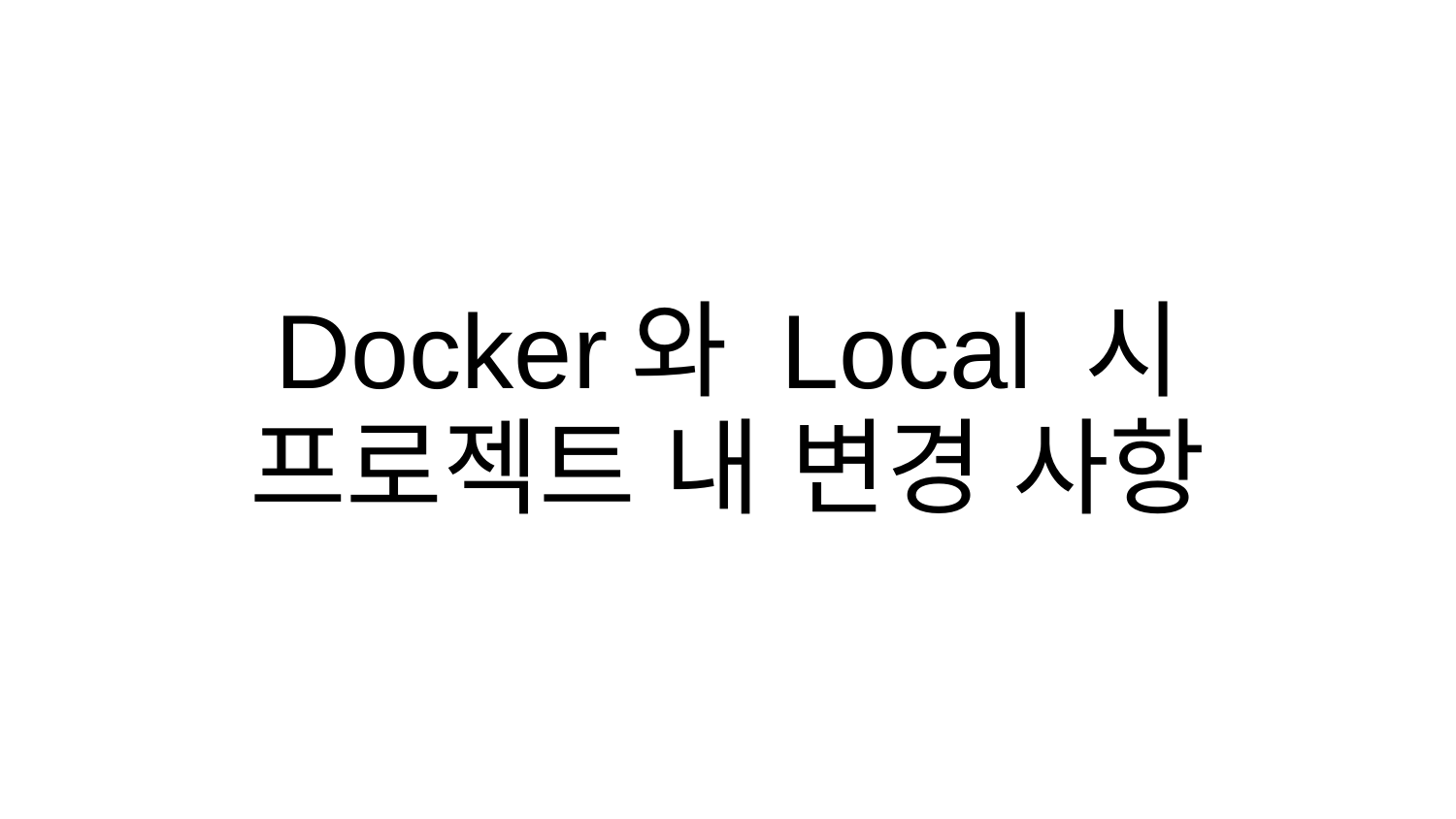

# Docker와 Local 시
프로젝트 내 변경 사항